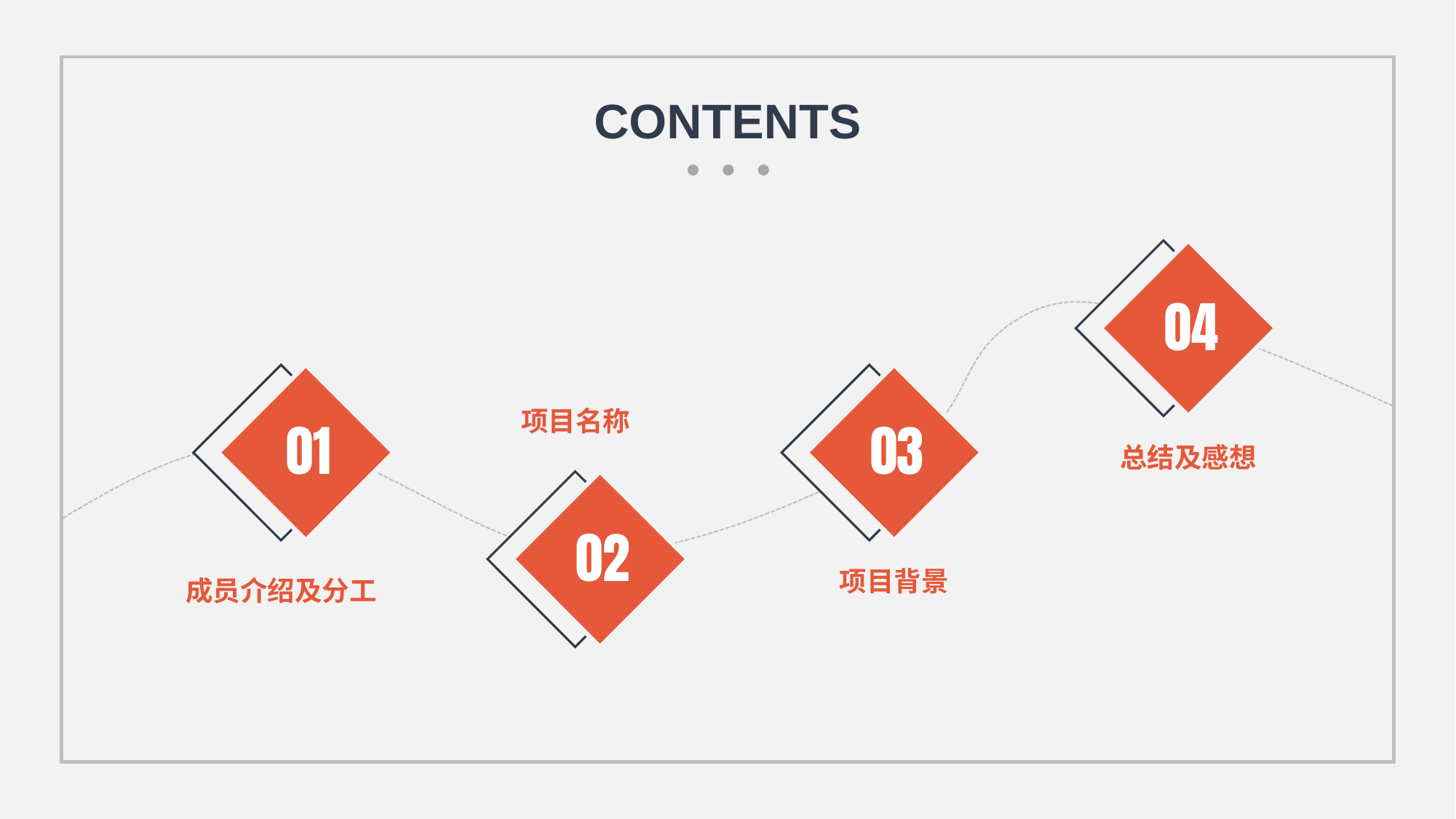

CONTENTS

04

03

01
项目名称
总结及感想

02
项目背景
成员介绍及分工